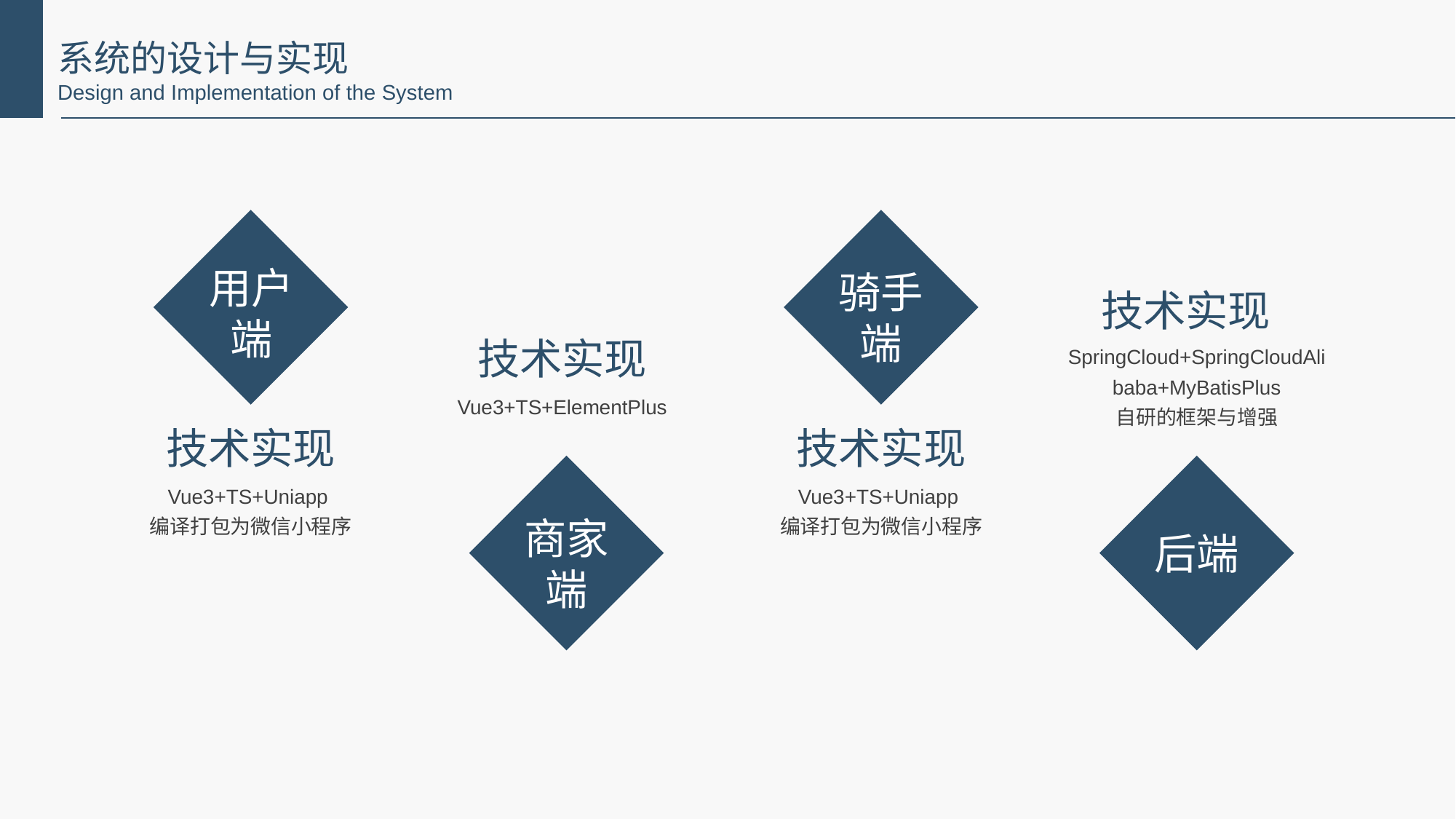

系统的设计与实现
Design and Implementation of the System

用户
端
骑手
端
技术实现
技术实现
SpringCloud+SpringCloudAlibaba+MyBatisPlus
自研的框架与增强
Vue3+TS+ElementPlus
技术实现
技术实现

Vue3+TS+Uniapp
编译打包为微信小程序
Vue3+TS+Uniapp
编译打包为微信小程序
商家
端
后端